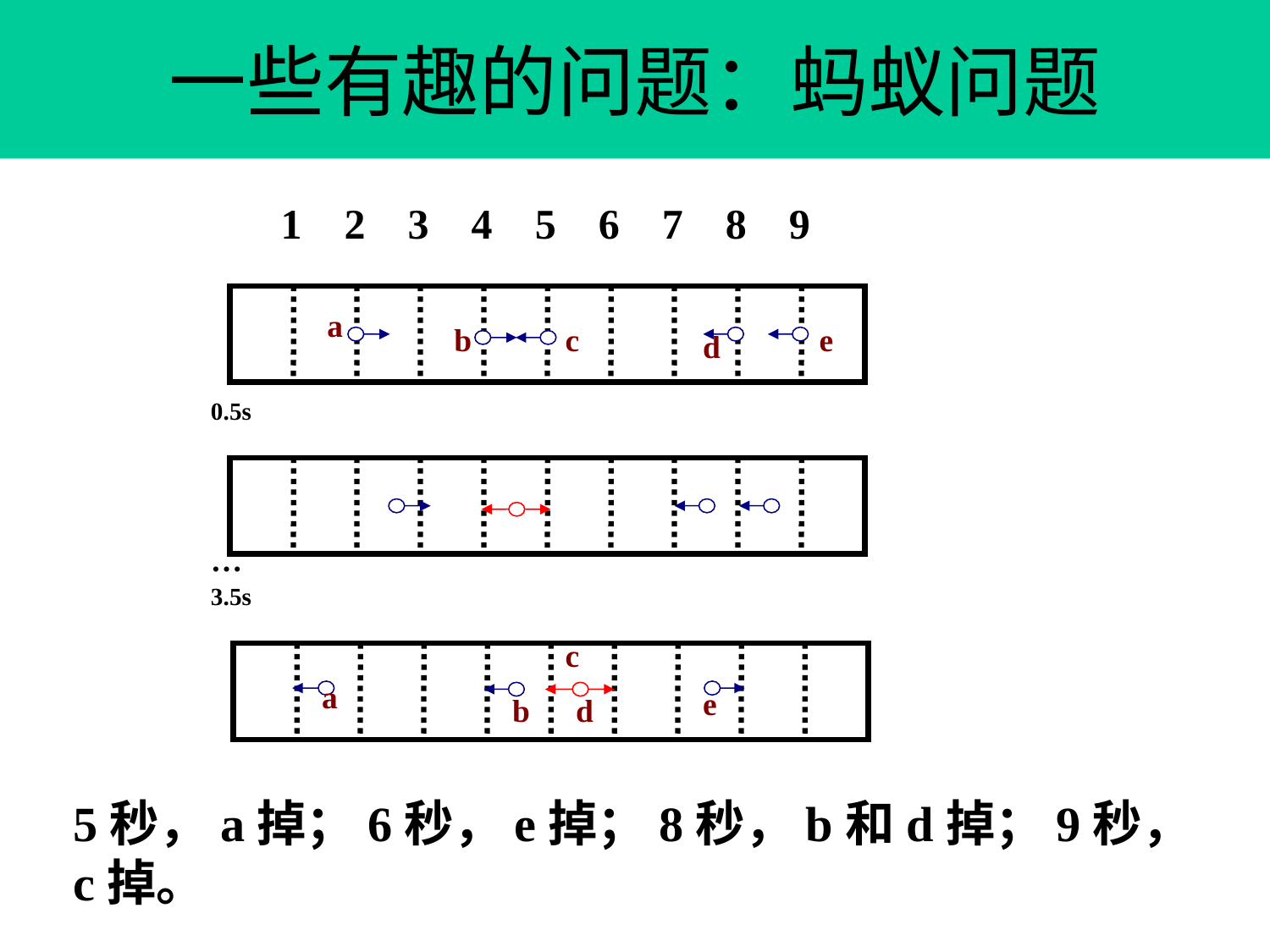

15 of 1
# 一些有趣的问题：蚂蚁问题
1    2    3    4    5    6    7    8    9

a
b
c
e
d

0.5s

…
3.5s
c

a
e

b
d

5秒，a掉；6秒，e掉；8秒，b和d掉；9秒，c掉。